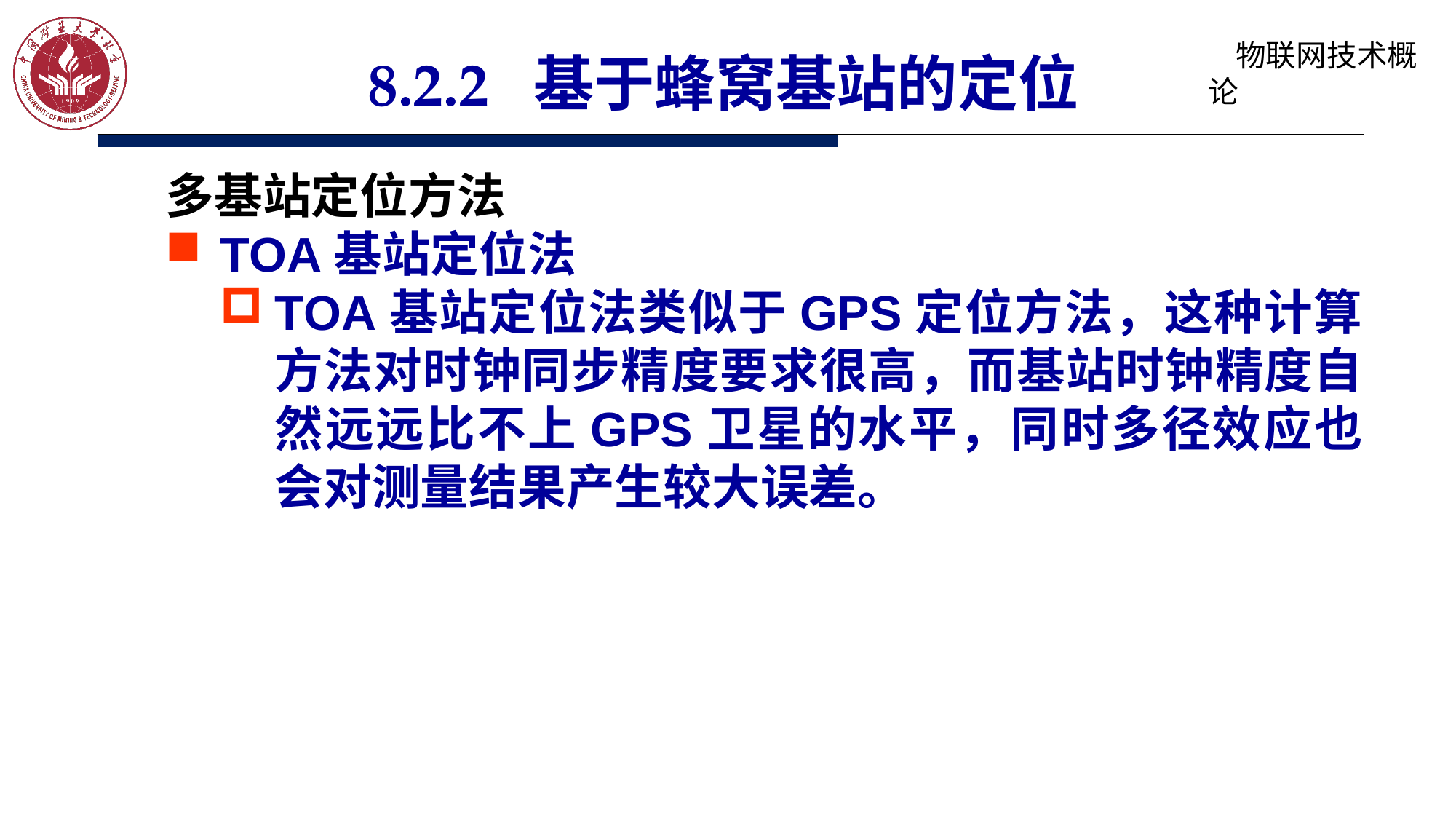

# 8.2.2  基于蜂窝基站的定位
多基站定位方法
TOA基站定位法
TOA基站定位法类似于GPS定位方法，这种计算方法对时钟同步精度要求很高，而基站时钟精度自然远远比不上GPS卫星的水平，同时多径效应也会对测量结果产生较大误差。